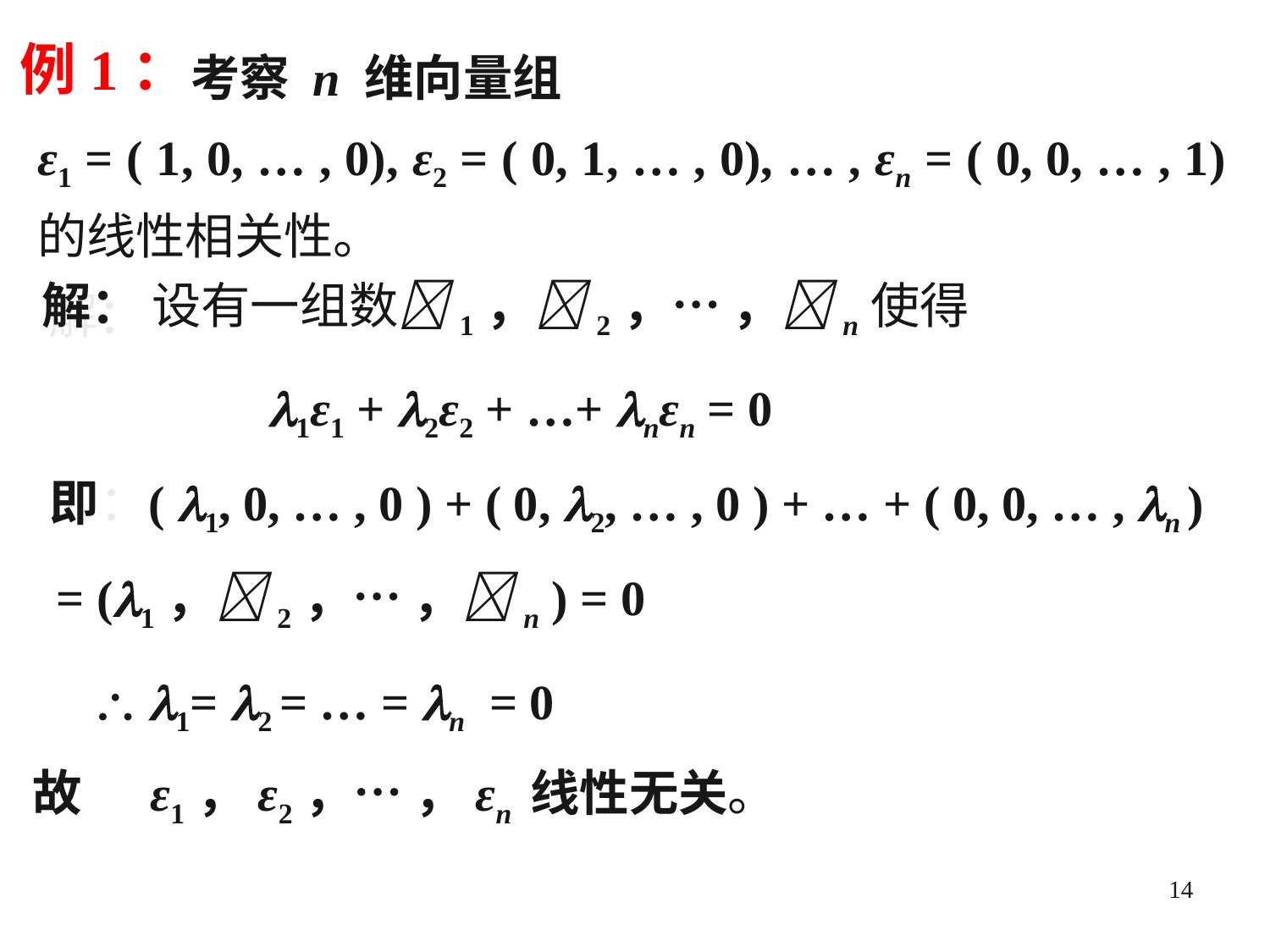

例1：
  考察 n 维向量组
ɛ1 = ( 1, 0, … , 0), ɛ2 = ( 0, 1, … , 0), … , ɛn = ( 0, 0, … , 1)的线性相关性。
解： 设有一组数λ1，λ2，… ，λn使得
解：
λ1ɛ1 + λ2ɛ2 + …+ λnɛn = 0
即：
( λ1, 0, … , 0 ) + ( 0, λ2, … , 0 ) + … + ( 0, 0, … , λn )
= (λ1，λ2，… ，λn ) = 0
∴ λ1= λ2 = … = λn  = 0
故     ɛ1，ɛ2，… ，ɛn 线性无关。
14